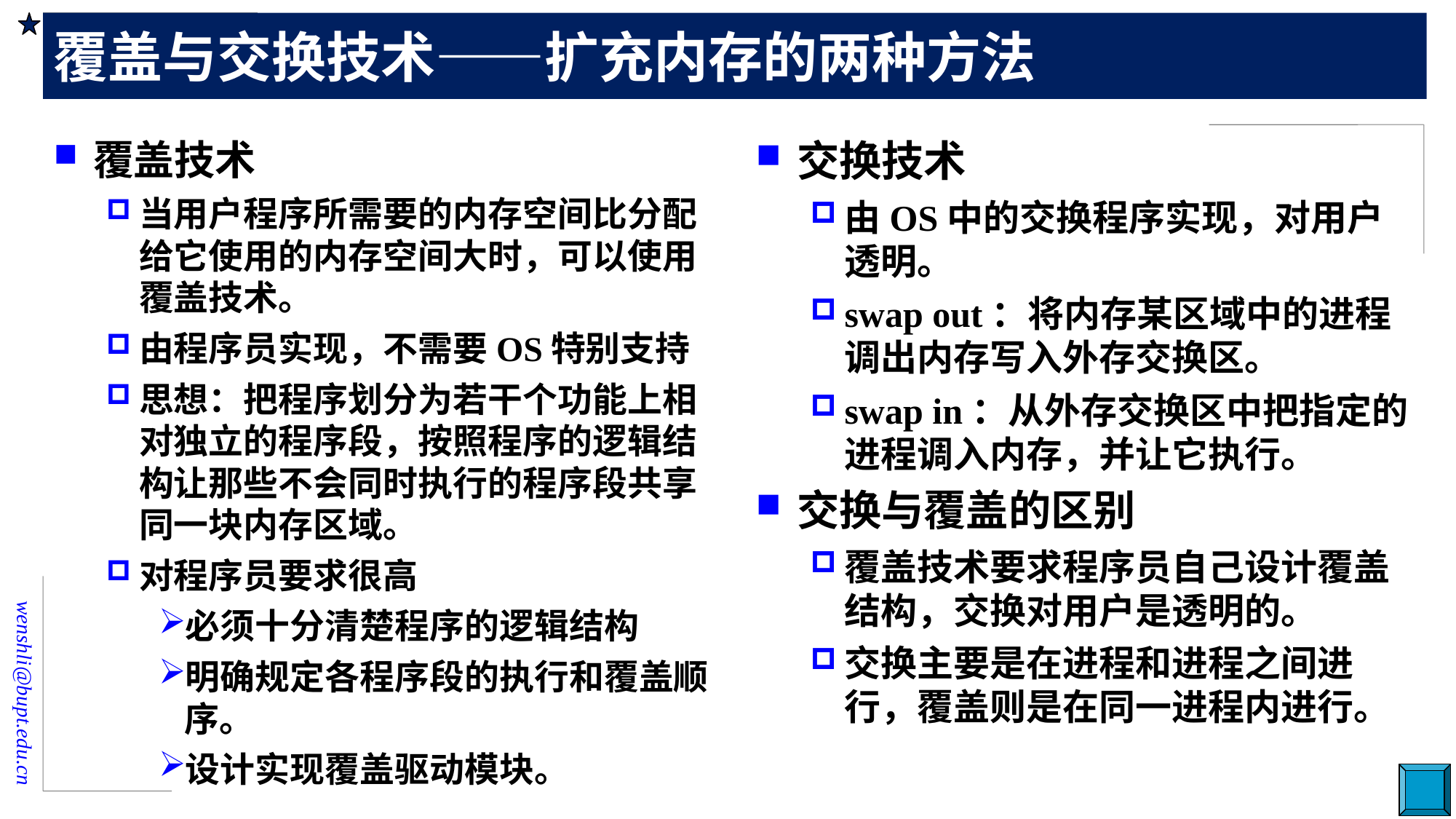

# 覆盖与交换技术——扩充内存的两种方法
覆盖技术
当用户程序所需要的内存空间比分配给它使用的内存空间大时，可以使用覆盖技术。
由程序员实现，不需要OS特别支持
思想：把程序划分为若干个功能上相对独立的程序段，按照程序的逻辑结构让那些不会同时执行的程序段共享同一块内存区域。
对程序员要求很高
必须十分清楚程序的逻辑结构
明确规定各程序段的执行和覆盖顺序。
设计实现覆盖驱动模块。
交换技术
由OS中的交换程序实现，对用户透明。
swap out：将内存某区域中的进程调出内存写入外存交换区。
swap in：从外存交换区中把指定的进程调入内存，并让它执行。
交换与覆盖的区别
覆盖技术要求程序员自己设计覆盖结构，交换对用户是透明的。
交换主要是在进程和进程之间进行，覆盖则是在同一进程内进行。

27